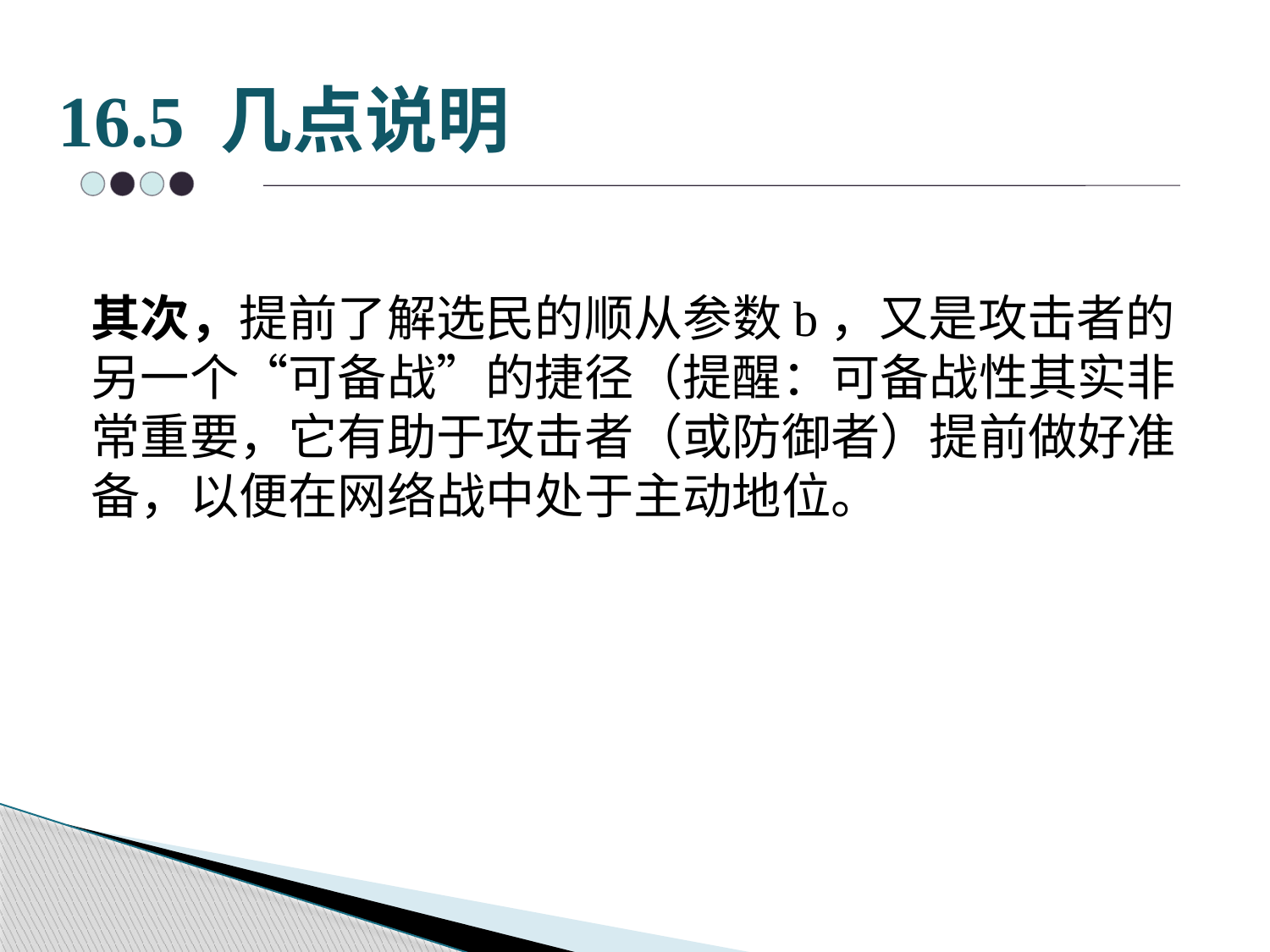

# 16.5 几点说明

其次，提前了解选民的顺从参数b，又是攻击者的另一个“可备战”的捷径（提醒：可备战性其实非常重要，它有助于攻击者（或防御者）提前做好准备，以便在网络战中处于主动地位。